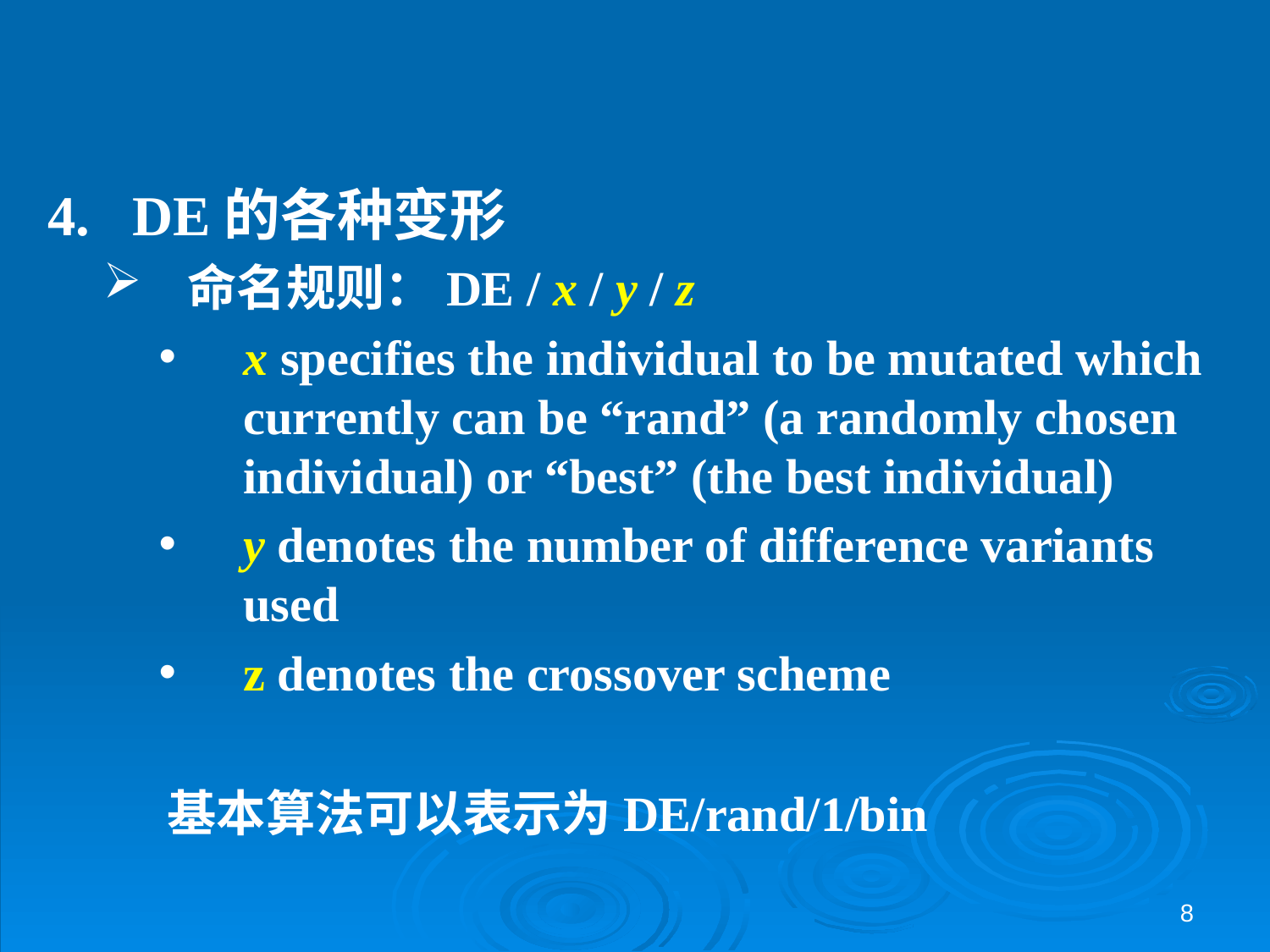

DE的各种变形
命名规则：DE / x / y / z
x specifies the individual to be mutated which currently can be “rand” (a randomly chosen individual) or “best” (the best individual)
y denotes the number of difference variants used
z denotes the crossover scheme
基本算法可以表示为DE/rand/1/bin
8